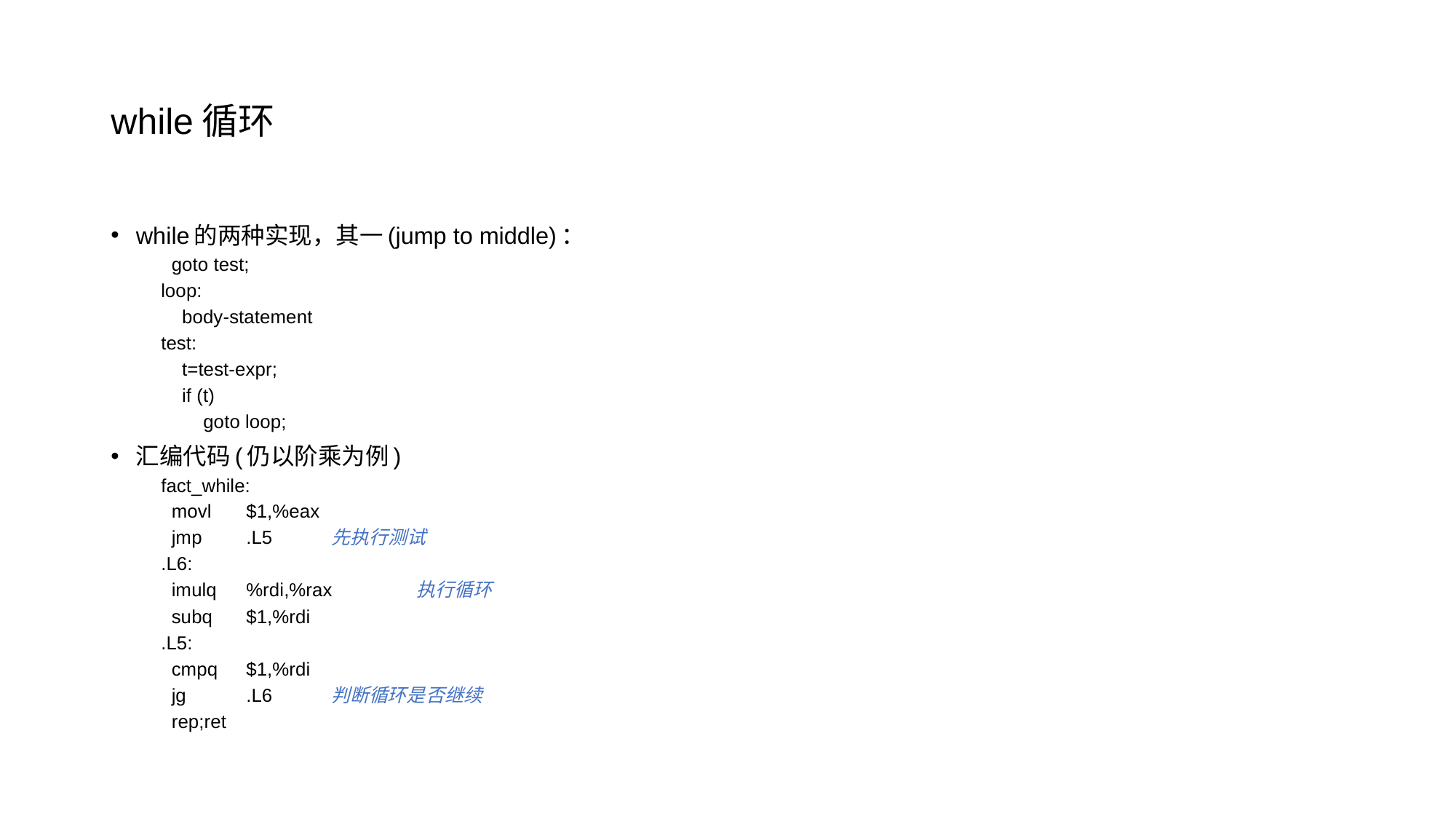

# while循环
while的两种实现，其一(jump to middle)：
  goto test;
loop:
    body-statement
test:
    t=test-expr;
    if (t)
        goto loop;
汇编代码(仍以阶乘为例)
fact_while:
  movl  	$1,%eax
  jmp   	.L5		先执行测试
.L6:
  imulq 	%rdi,%rax		执行循环
  subq  	$1,%rdi
.L5:
  cmpq  	$1,%rdi
  jg    	.L6		判断循环是否继续
  rep;ret